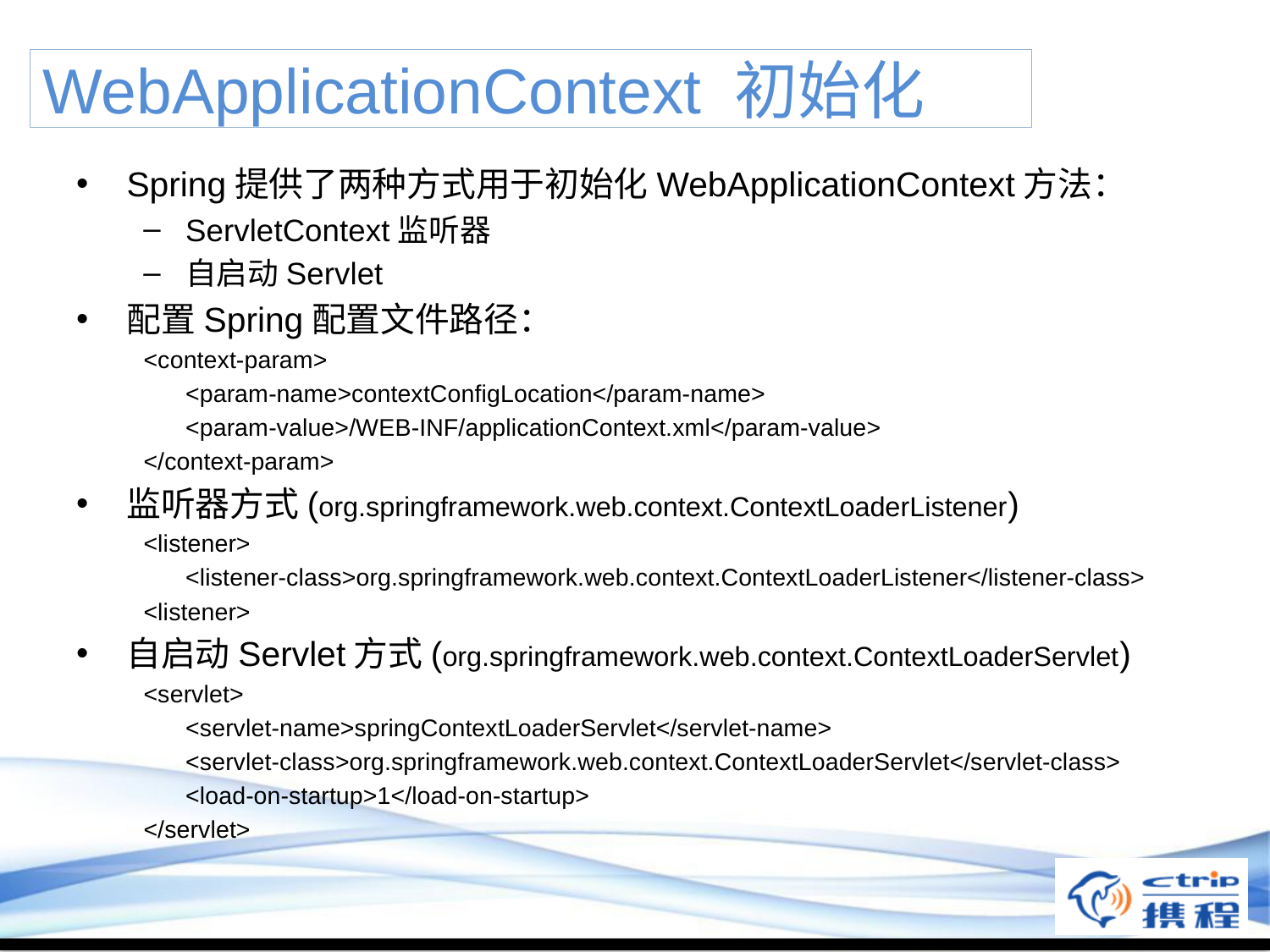

# WebApplicationContext 初始化
Spring提供了两种方式用于初始化WebApplicationContext方法：
ServletContext监听器
自启动Servlet
配置Spring配置文件路径：
<context-param>
	<param-name>contextConfigLocation</param-name>
	<param-value>/WEB-INF/applicationContext.xml</param-value>
</context-param>
监听器方式(org.springframework.web.context.ContextLoaderListener)
<listener>
	<listener-class>org.springframework.web.context.ContextLoaderListener</listener-class>
<listener>
自启动Servlet方式(org.springframework.web.context.ContextLoaderServlet)
<servlet>
	<servlet-name>springContextLoaderServlet</servlet-name>
	<servlet-class>org.springframework.web.context.ContextLoaderServlet</servlet-class>
	<load-on-startup>1</load-on-startup>
</servlet>